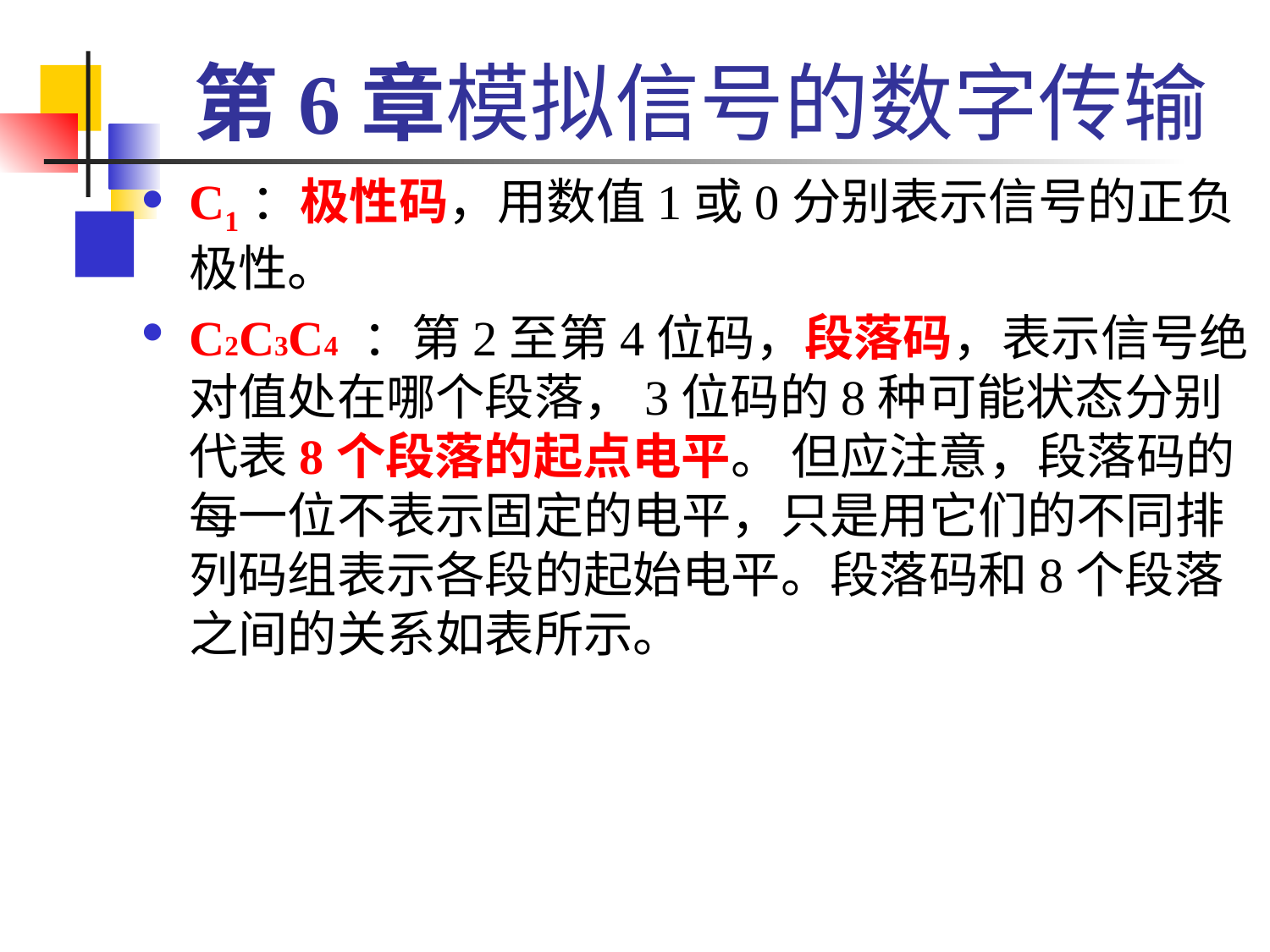

# 第6章模拟信号的数字传输
C1：极性码，用数值1或0分别表示信号的正负极性。
C2C3C4 ：第2至第4位码，段落码，表示信号绝对值处在哪个段落，3位码的8种可能状态分别代表8个段落的起点电平。 但应注意，段落码的每一位不表示固定的电平，只是用它们的不同排列码组表示各段的起始电平。段落码和8个段落之间的关系如表所示。